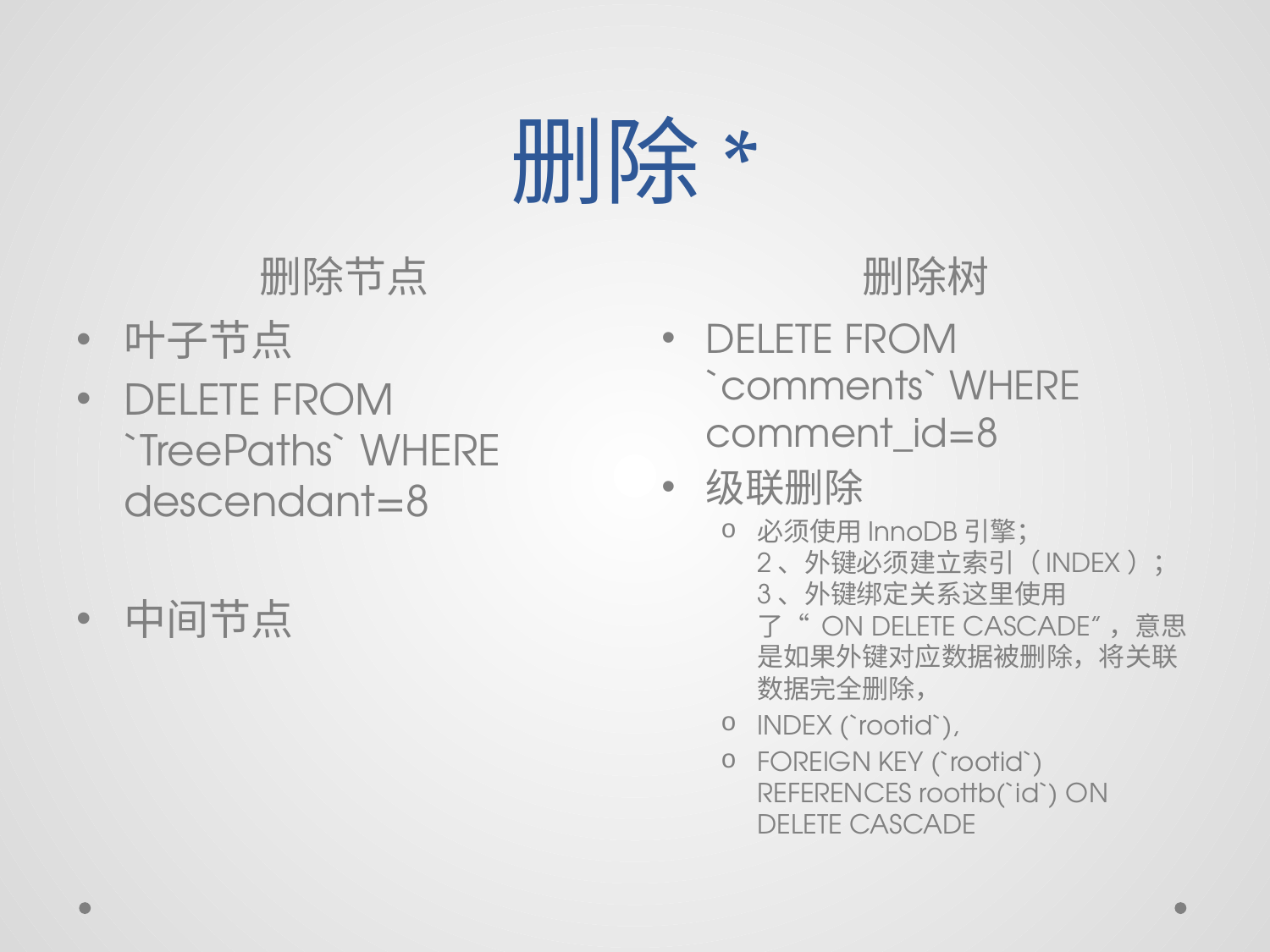

# 删除*
删除节点
删除树
叶子节点
DELETE FROM `TreePaths` WHERE descendant=8

中间节点
DELETE FROM `comments` WHERE comment_id=8
级联删除
必须使用InnoDB引擎； 
2、外键必须建立索引（INDEX）； 
3、外键绑定关系这里使用了“ ON DELETE CASCADE”，意思是如果外键对应数据被删除，将关联数据完全删除，
INDEX (`rootid`),
FOREIGN KEY (`rootid`) REFERENCES roottb(`id`) ON DELETE CASCADE